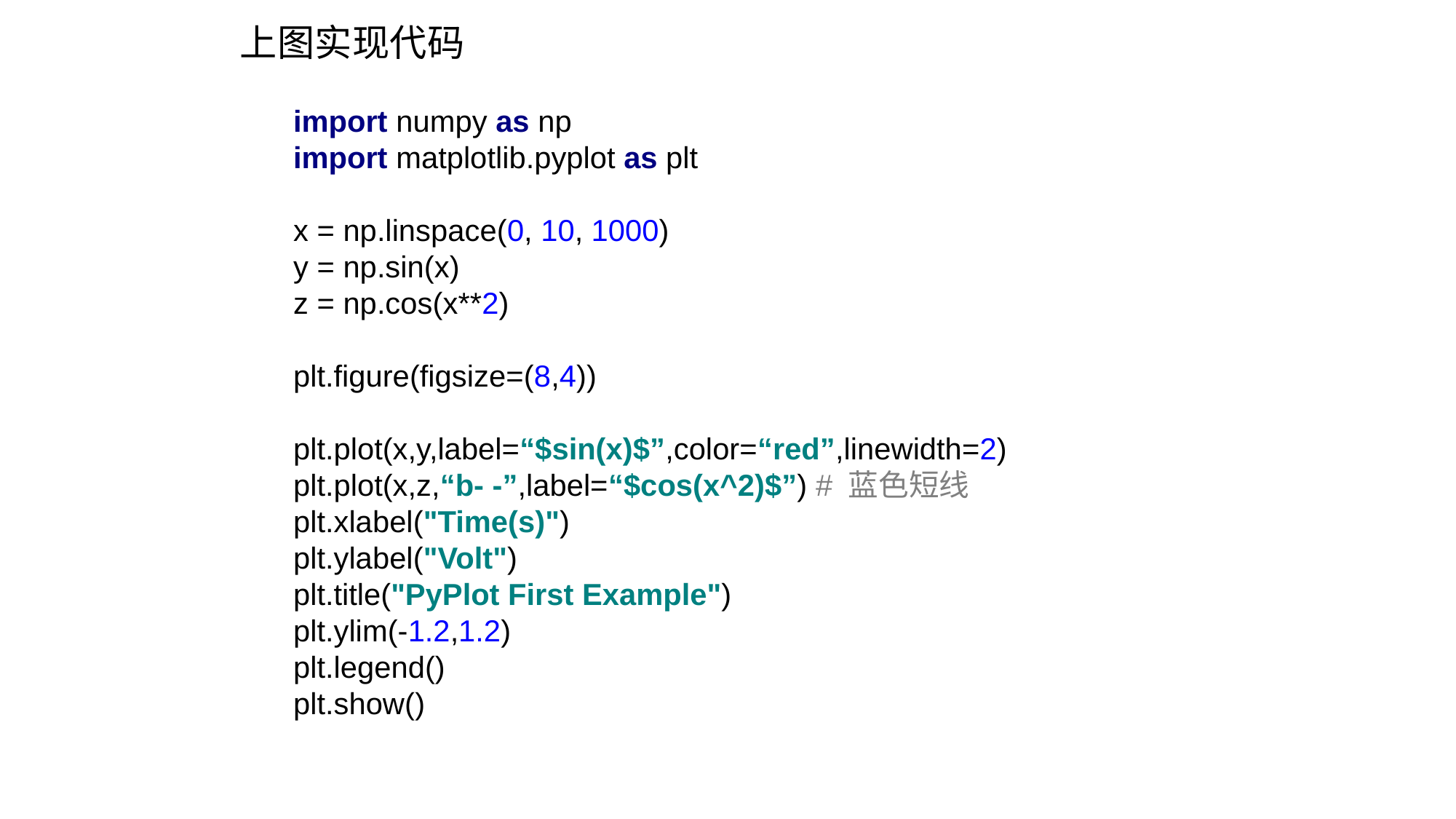

# 上图实现代码
import numpy as np
import matplotlib.pyplot as plt
x = np.linspace(0, 10, 1000)
y = np.sin(x)
z = np.cos(x**2)
plt.figure(figsize=(8,4))
plt.plot(x,y,label=“$sin(x)$”,color=“red”,linewidth=2)
plt.plot(x,z,“b- -”,label=“$cos(x^2)$”) # 蓝色短线
plt.xlabel("Time(s)")
plt.ylabel("Volt")
plt.title("PyPlot First Example")
plt.ylim(-1.2,1.2)
plt.legend()
plt.show()